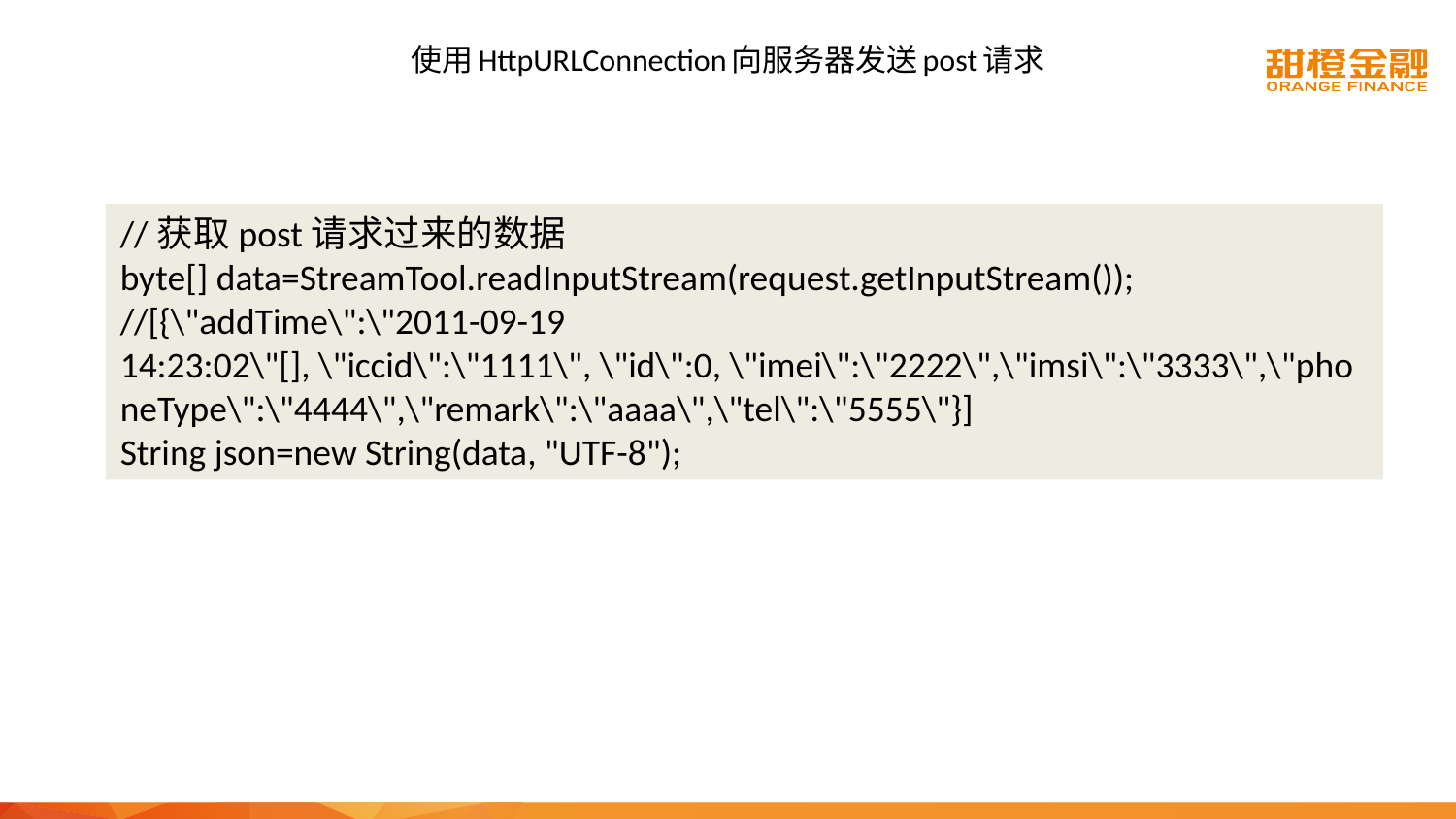

# 使用HttpURLConnection向服务器发送post请求
//获取post请求过来的数据
byte[] data=StreamTool.readInputStream(request.getInputStream());
//[{\"addTime\":\"2011-09-19 14:23:02\"[], \"iccid\":\"1111\", \"id\":0, \"imei\":\"2222\",\"imsi\":\"3333\",\"phoneType\":\"4444\",\"remark\":\"aaaa\",\"tel\":\"5555\"}]
String json=new String(data, "UTF-8");